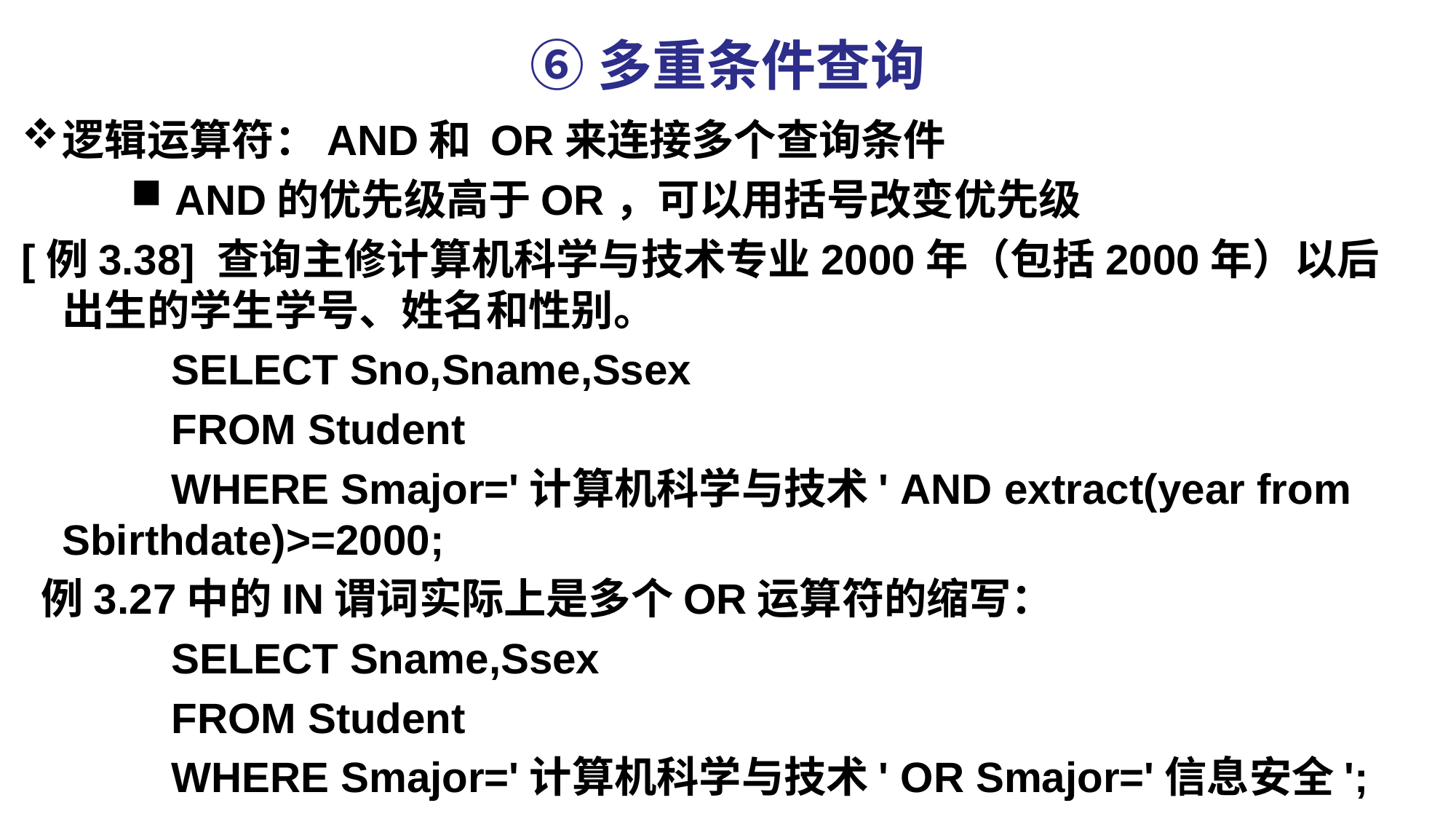

⑥多重条件查询
逻辑运算符：AND和 OR来连接多个查询条件
 AND的优先级高于OR，可以用括号改变优先级
[例3.38] 查询主修计算机科学与技术专业2000年（包括2000年）以后出生的学生学号、姓名和性别。
		SELECT Sno,Sname,Ssex
		FROM Student
		WHERE Smajor='计算机科学与技术' AND extract(year from Sbirthdate)>=2000;
 例3.27中的IN谓词实际上是多个OR运算符的缩写：
		SELECT Sname,Ssex
		FROM Student
		WHERE Smajor='计算机科学与技术' OR Smajor='信息安全';